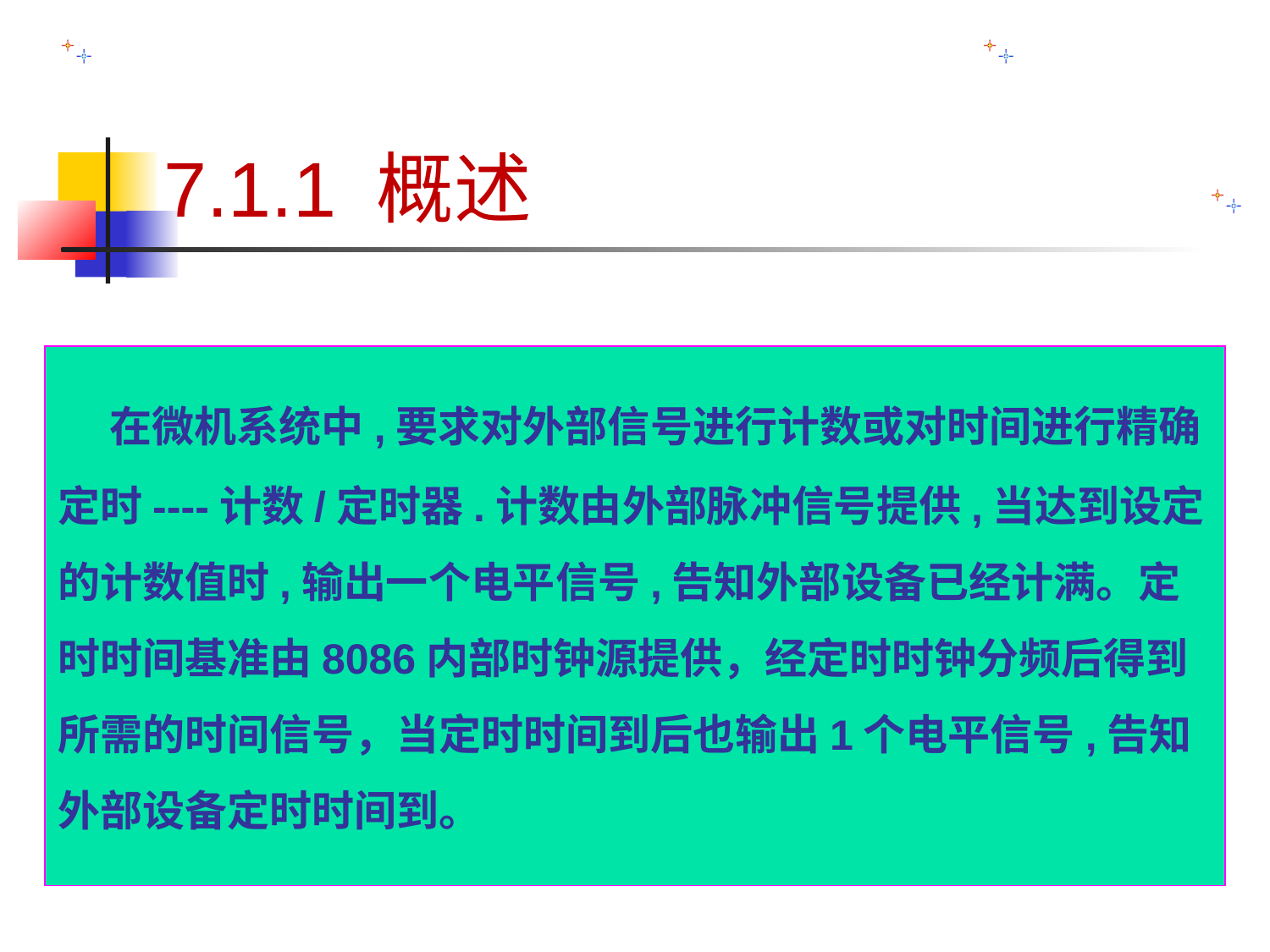

# 7.1.1 概述
   在微机系统中,要求对外部信号进行计数或对时间进行精确定时----计数/定时器.计数由外部脉冲信号提供,当达到设定的计数值时,输出一个电平信号,告知外部设备已经计满。定时时间基准由8086内部时钟源提供，经定时时钟分频后得到所需的时间信号，当定时时间到后也输出1个电平信号,告知外部设备定时时间到。